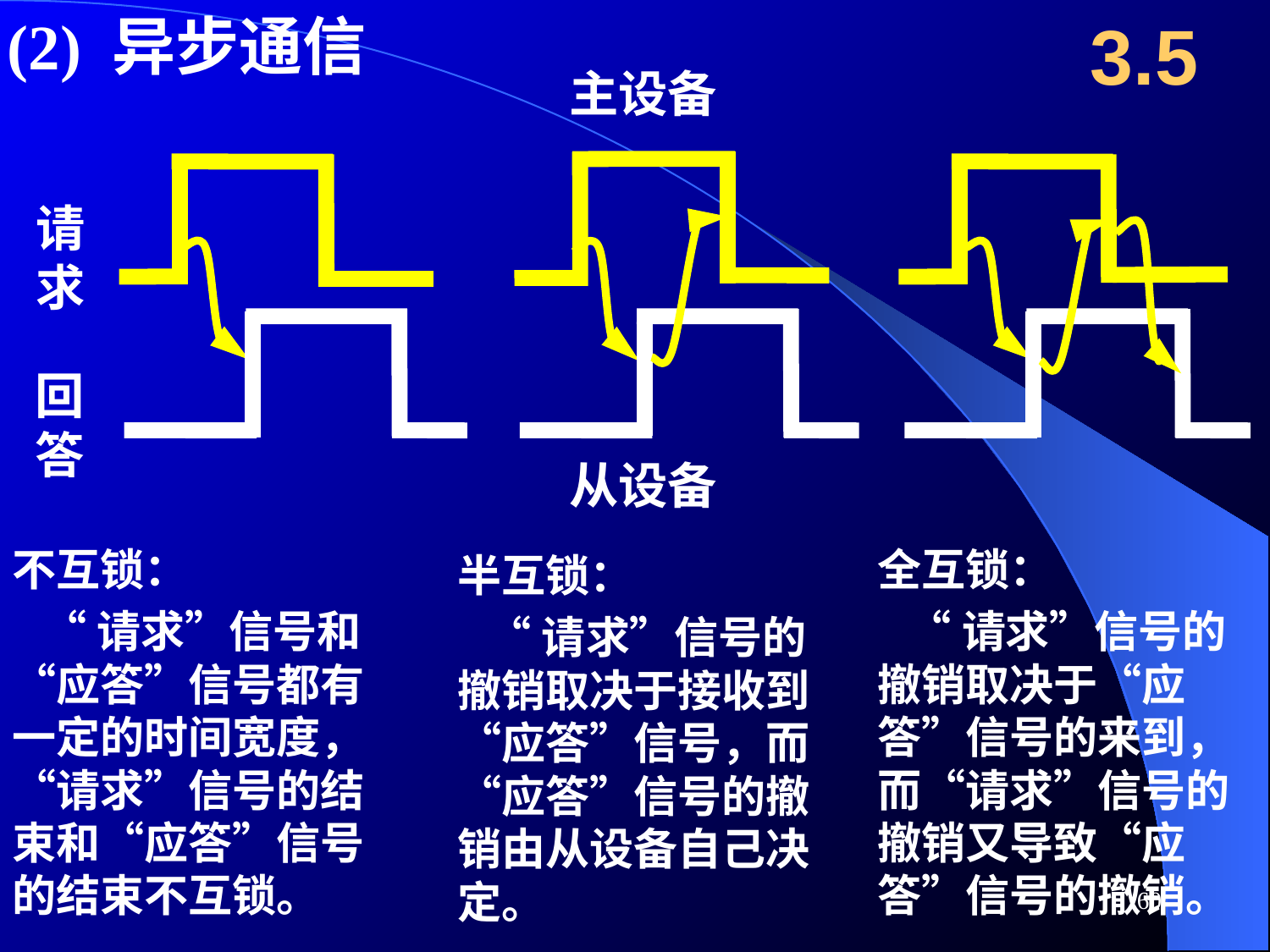

(2) 异步通信
3.5
主设备
从设备

请
求
回
答

不互锁：
   “请求”信号和“应答”信号都有一定的时间宽度，“请求”信号的结束和“应答”信号的结束不互锁。
全互锁：
   “请求”信号的撤销取决于“应答”信号的来到，而“请求”信号的撤销又导致“应答”信号的撤销。

半互锁：
   “请求”信号的撤销取决于接收到“应答”信号，而“应答”信号的撤销由从设备自己决定。
60